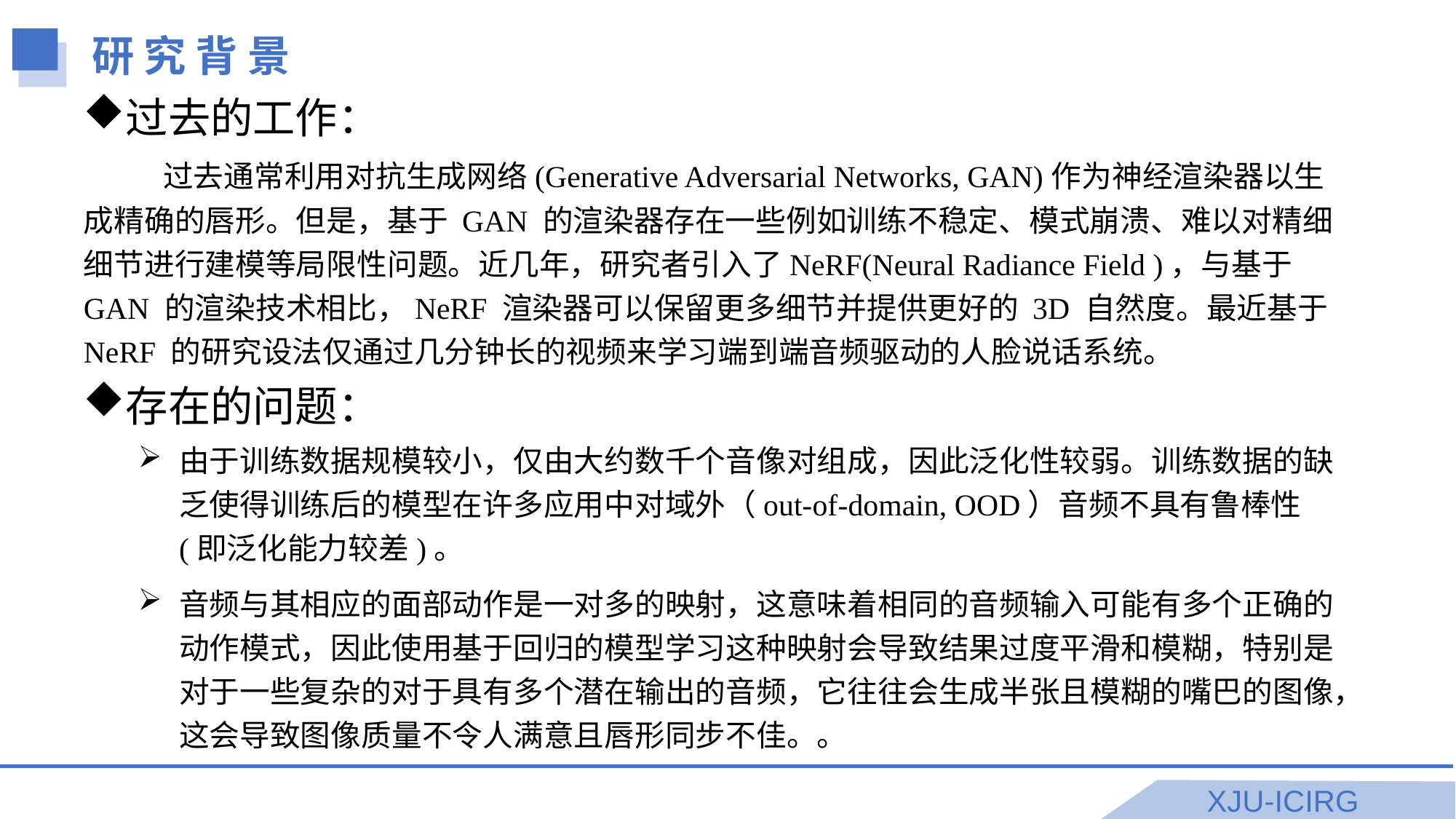

研 究 背 景

过去的工作：
  过去通常利用对抗生成网络(Generative Adversarial Networks, GAN)作为神经渲染器以生成精确的唇形。但是，基于 GAN 的渲染器存在一些例如训练不稳定、模式崩溃、难以对精细细节进行建模等局限性问题。近几年，研究者引入了NeRF(Neural Radiance Field )，与基于 GAN 的渲染技术相比，NeRF 渲染器可以保留更多细节并提供更好的 3D 自然度。最近基于 NeRF 的研究设法仅通过几分钟长的视频来学习端到端音频驱动的人脸说话系统。
存在的问题：
由于训练数据规模较小，仅由大约数千个音像对组成，因此泛化性较弱。训练数据的缺乏使得训练后的模型在许多应用中对域外（out-of-domain, OOD）音频不具有鲁棒性(即泛化能力较差)。
音频与其相应的面部动作是一对多的映射，这意味着相同的音频输入可能有多个正确的动作模式，因此使用基于回归的模型学习这种映射会导致结果过度平滑和模糊，特别是对于一些复杂的对于具有多个潜在输出的音频，它往往会生成半张且模糊的嘴巴的图像，这会导致图像质量不令人满意且唇形同步不佳。。
XJU-ICIRG